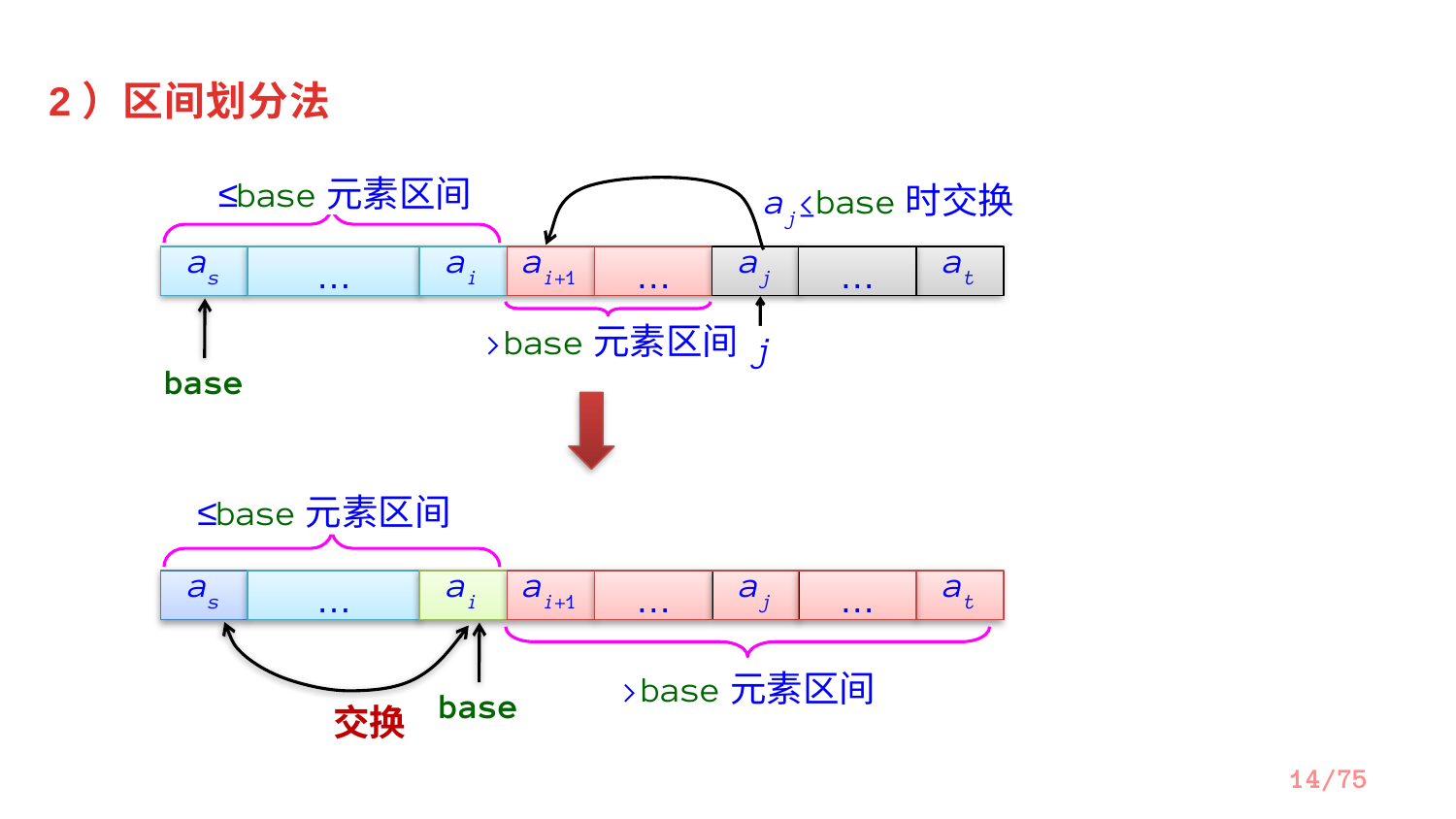

2）区间划分法

≤base元素区间
aj≤base时交换

as
…
ai
ai+1
…
aj
…
at

>base元素区间
j
base

≤base元素区间
as
…
ai
ai+1
…
aj
…
at

>base元素区间
base
交换
14/75